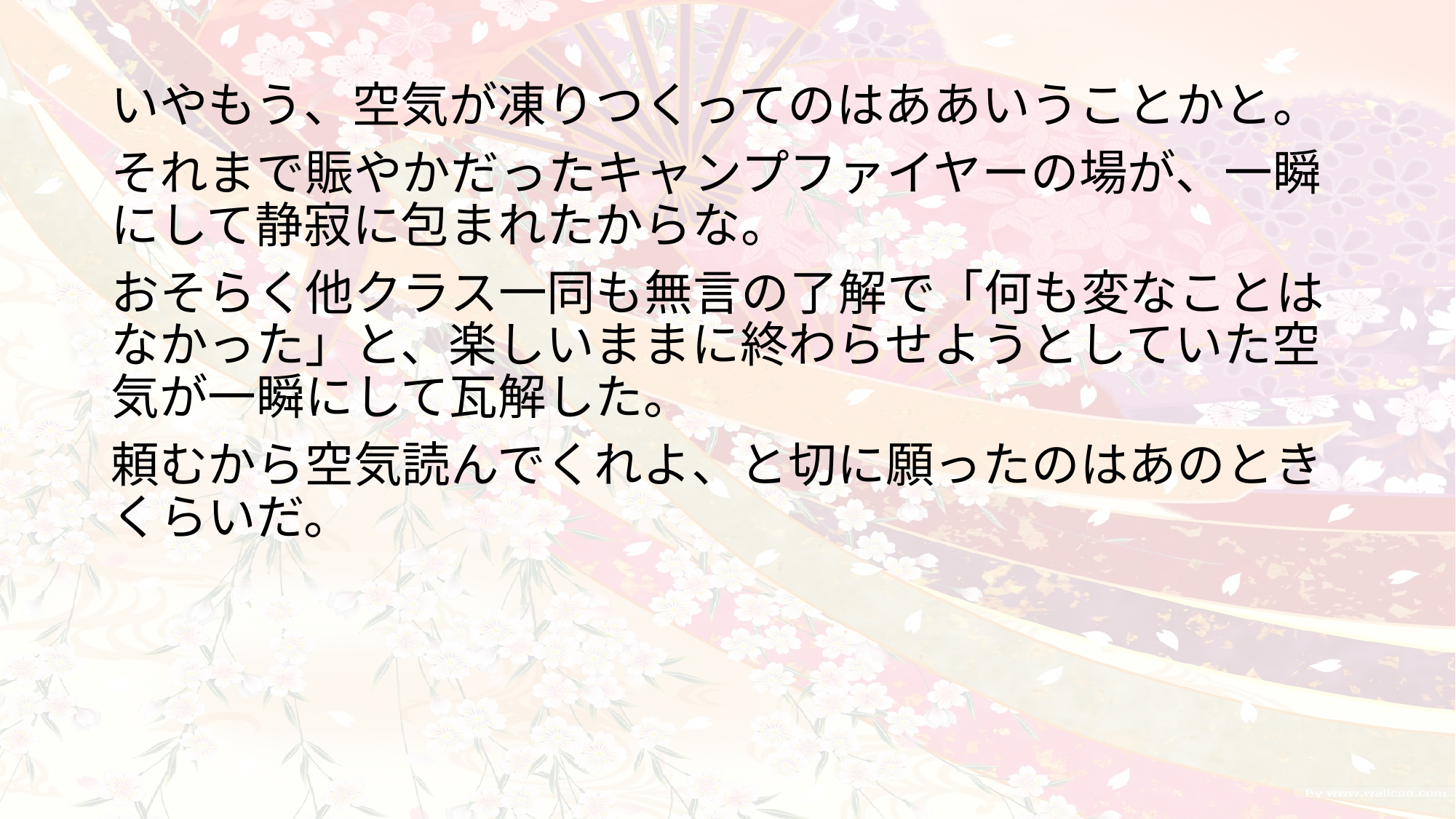

いやもう、空気が凍りつくってのはああいうことかと。
それまで賑やかだったキャンプファイヤーの場が、一瞬にして静寂に包まれたからな。
おそらく他クラス一同も無言の了解で「何も変なことはなかった」と、楽しいままに終わらせようとしていた空気が一瞬にして瓦解した。
頼むから空気読んでくれよ、と切に願ったのはあのときくらいだ。